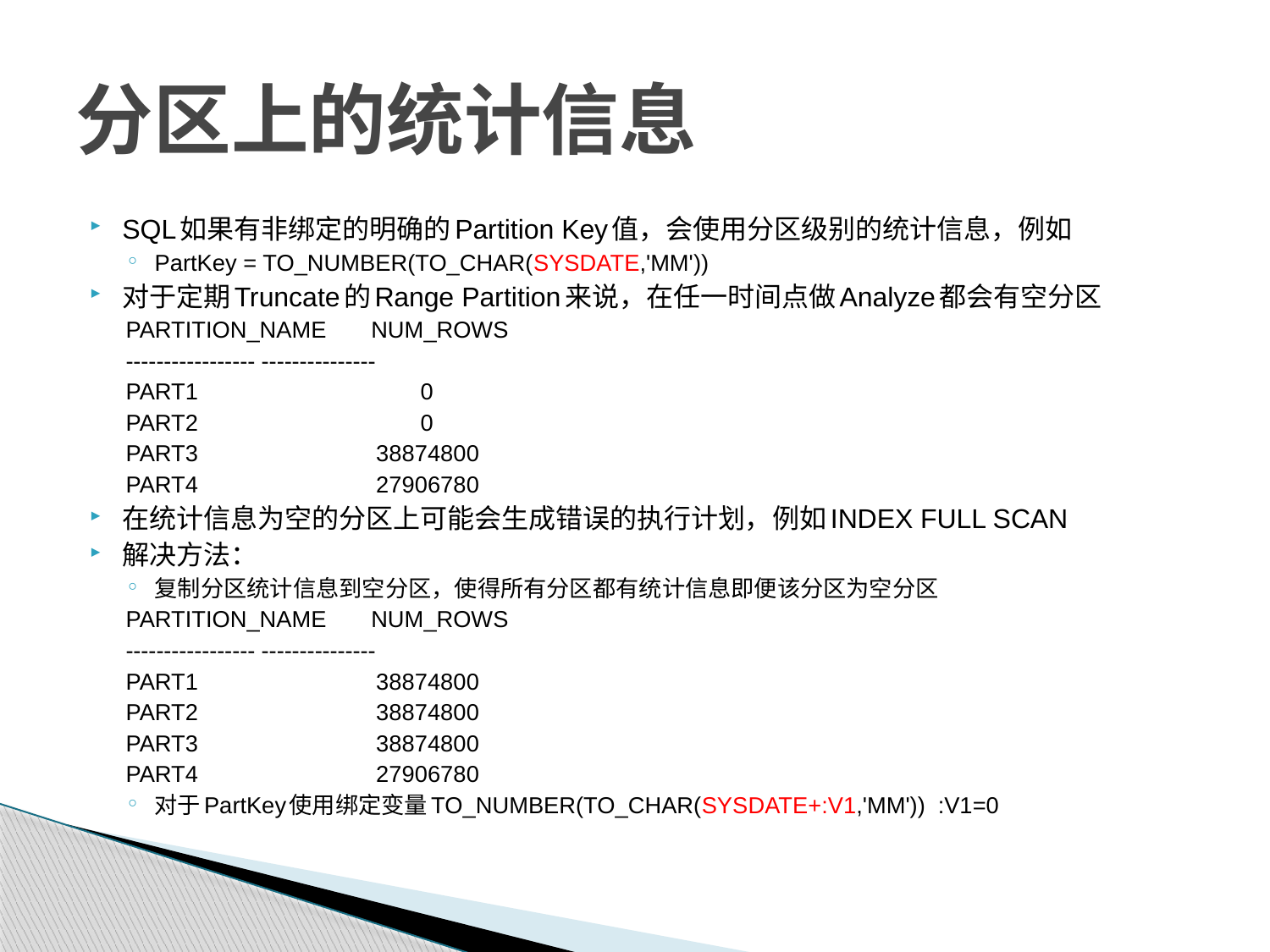

# 分区上的统计信息
SQL如果有非绑定的明确的Partition Key值，会使用分区级别的统计信息，例如
PartKey = TO_NUMBER(TO_CHAR(SYSDATE,'MM'))
对于定期Truncate的Range Partition来说，在任一时间点做Analyze都会有空分区
PARTITION_NAME       NUM_ROWS
----------------- ---------------
PART1                                   0
PART2                                   0
PART3                            38874800
PART4                            27906780
在统计信息为空的分区上可能会生成错误的执行计划，例如INDEX FULL SCAN
解决方法：
复制分区统计信息到空分区，使得所有分区都有统计信息即便该分区为空分区
PARTITION_NAME       NUM_ROWS
----------------- ---------------
PART1                            38874800
PART2                            38874800
PART3                            38874800
PART4                            27906780
对于PartKey使用绑定变量TO_NUMBER(TO_CHAR(SYSDATE+:V1,'MM'))  :V1=0